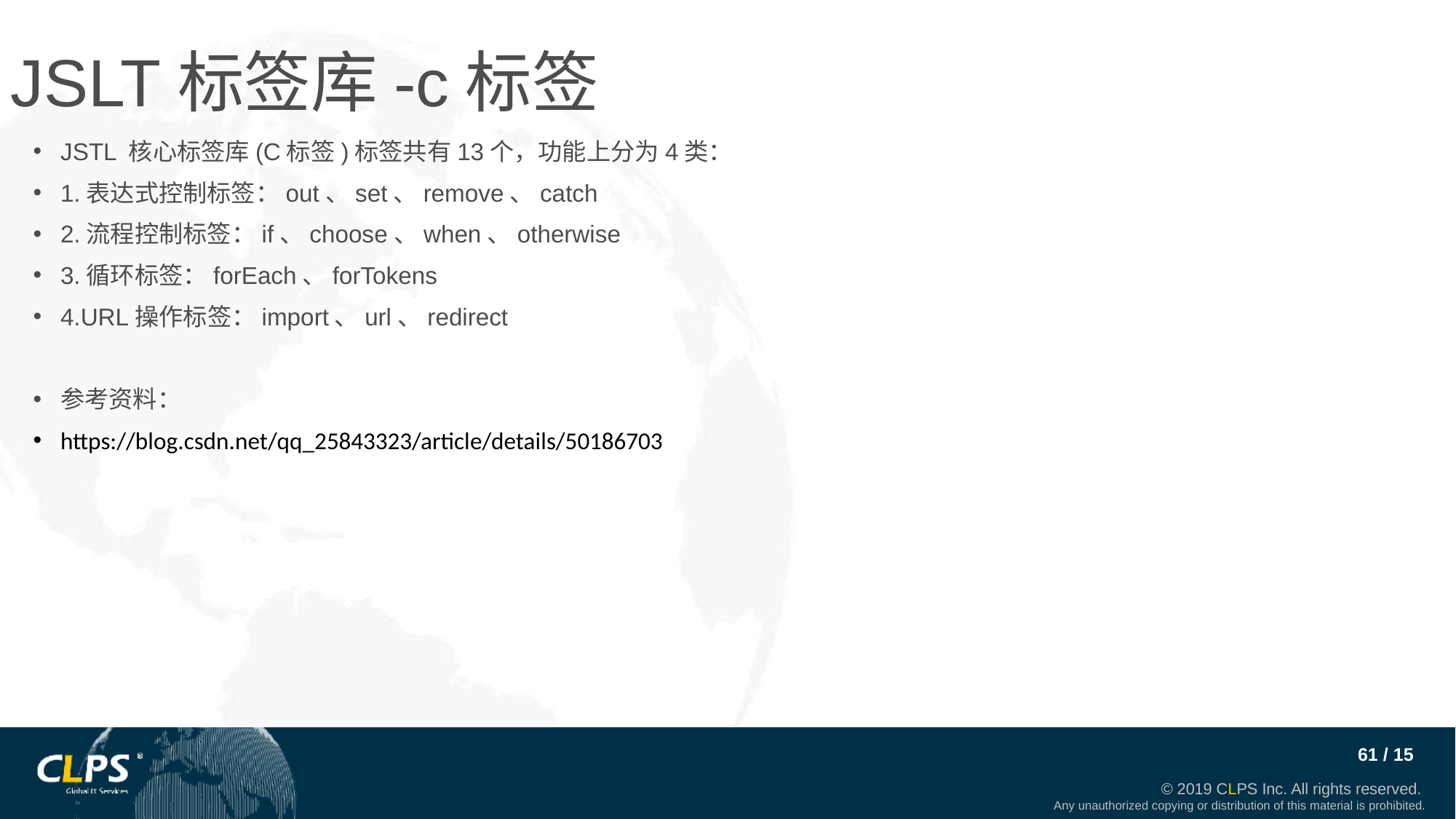

JSLT标签库-c标签
JSTL 核心标签库(C标签)标签共有13个，功能上分为4类：
1.表达式控制标签：out、set、remove、catch
2.流程控制标签：if、choose、when、otherwise
3.循环标签：forEach、forTokens
4.URL操作标签：import、url、redirect

参考资料：
https://blog.csdn.net/qq_25843323/article/details/50186703
61 / 15